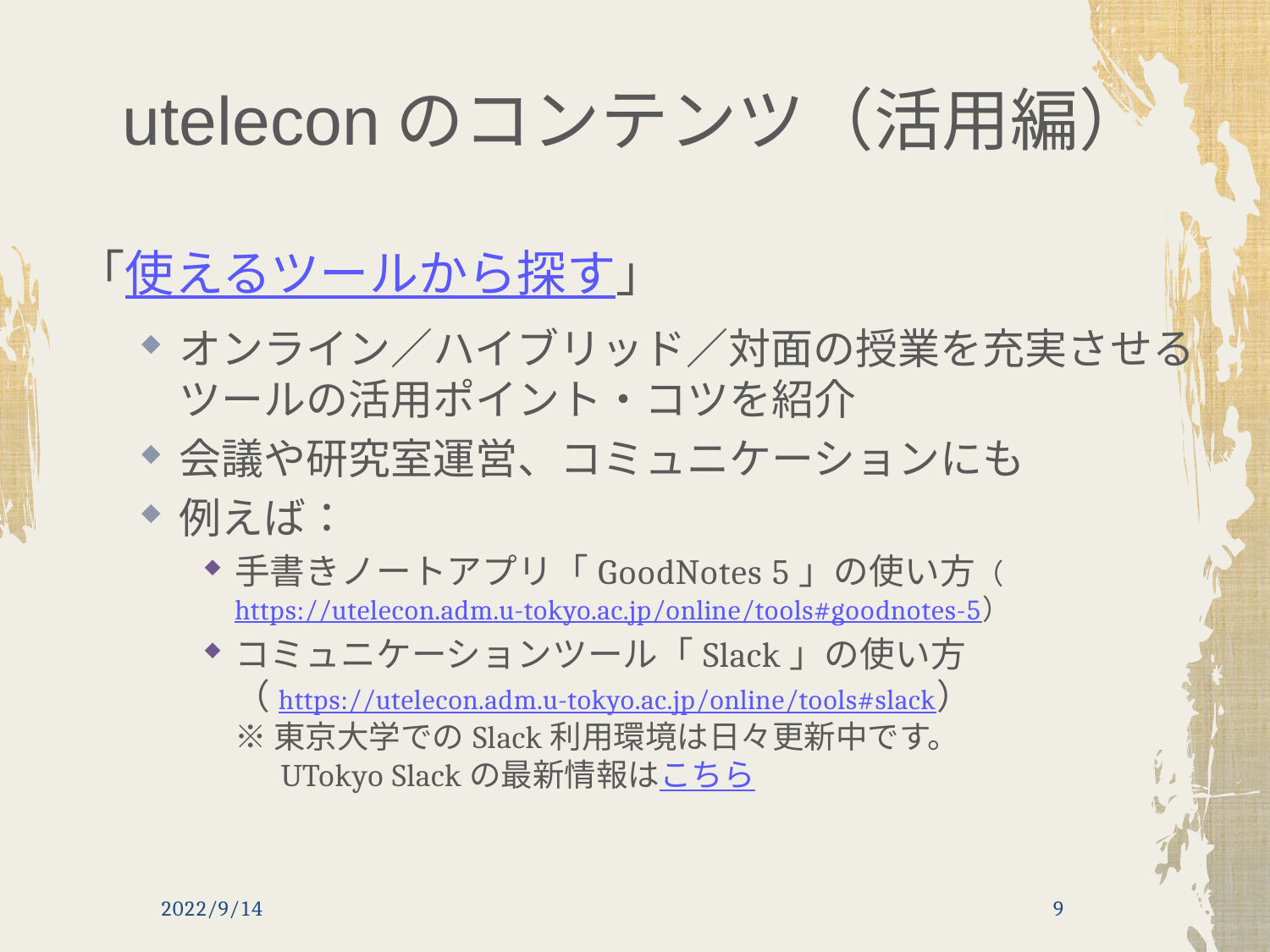

# uteleconのコンテンツ（活用編）
「使えるツールから探す」
オンライン／ハイブリッド／対面の授業を充実させるツールの活用ポイント・コツを紹介
会議や研究室運営、コミュニケーションにも
例えば：
手書きノートアプリ「GoodNotes 5」の使い方（https://utelecon.adm.u-tokyo.ac.jp/online/tools#goodnotes-5）
コミュニケーションツール「Slack」の使い方
（https://utelecon.adm.u-tokyo.ac.jp/online/tools#slack）
※ 東京大学でのSlack利用環境は日々更新中です。
　 UTokyo Slackの最新情報はこちら

2022/9/14
9